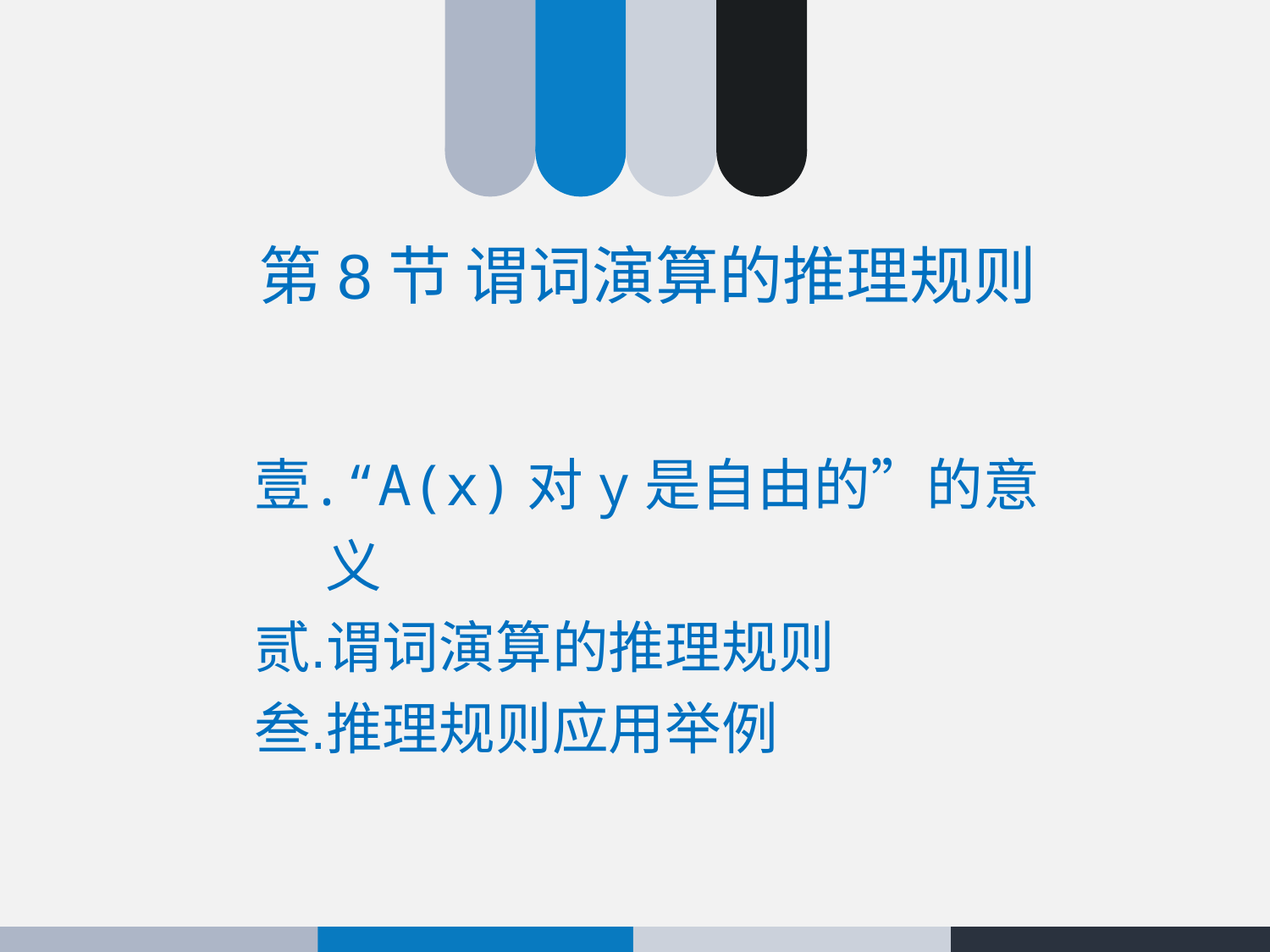

# 第8节 谓词演算的推理规则
“A(x)对y是自由的”的意义
谓词演算的推理规则
推理规则应用举例